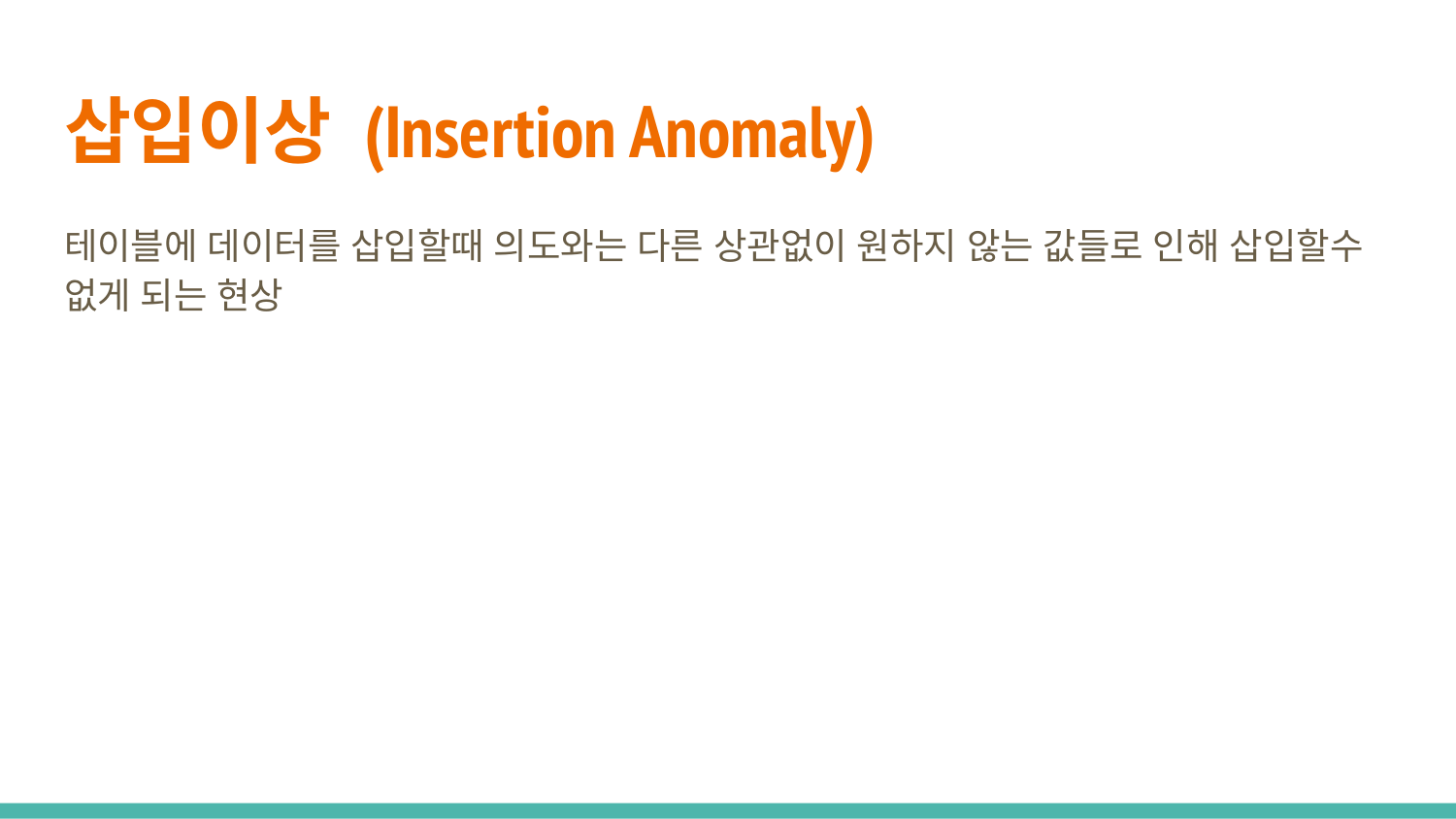

# 삽입이상 (Insertion Anomaly)
테이블에 데이터를 삽입할때 의도와는 다른 상관없이 원하지 않는 값들로 인해 삽입할수 없게 되는 현상